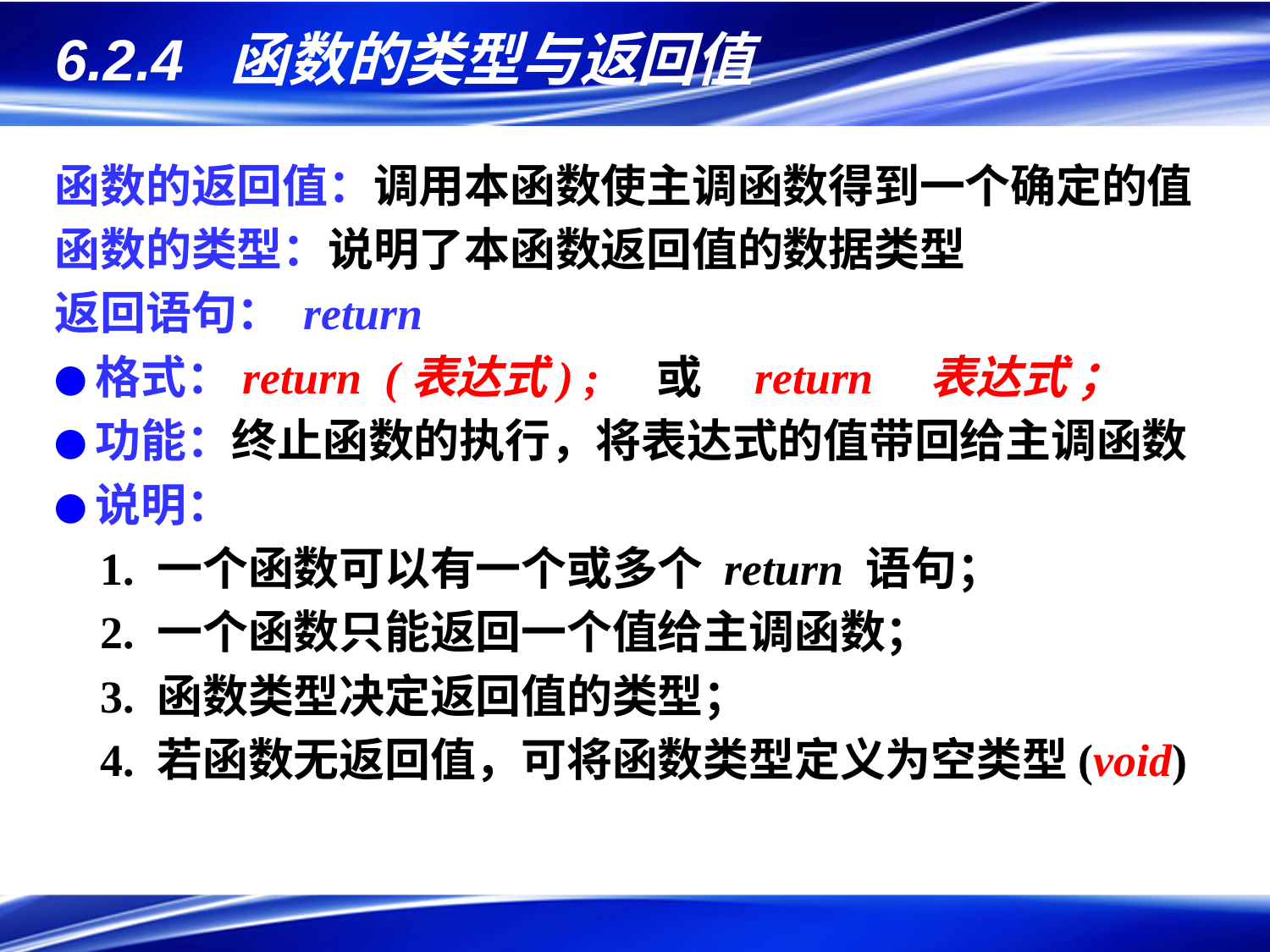

# 6.2.4  函数的类型与返回值
函数的返回值：调用本函数使主调函数得到一个确定的值
函数的类型：说明了本函数返回值的数据类型
返回语句： return
●格式：return  (表达式) ;    或    return    表达式 ；
●功能：终止函数的执行，将表达式的值带回给主调函数
●说明：
    1. 一个函数可以有一个或多个 return 语句；
    2. 一个函数只能返回一个值给主调函数；
    3. 函数类型决定返回值的类型；
    4. 若函数无返回值，可将函数类型定义为空类型(void)